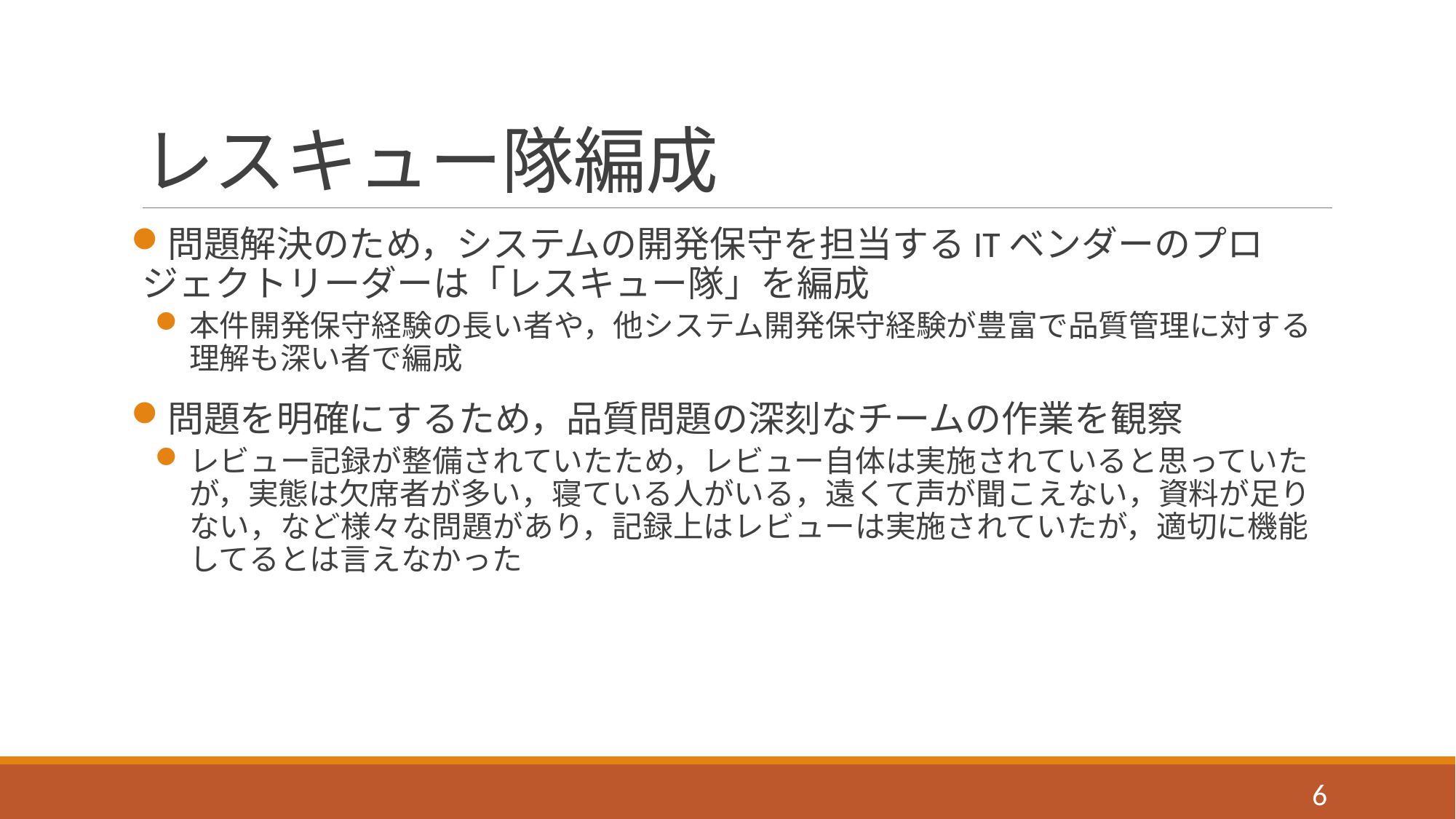

# レスキュー隊編成
問題解決のため，システムの開発保守を担当するITベンダーのプロジェクトリーダーは「レスキュー隊」を編成
本件開発保守経験の長い者や，他システム開発保守経験が豊富で品質管理に対する理解も深い者で編成
問題を明確にするため，品質問題の深刻なチームの作業を観察
レビュー記録が整備されていたため，レビュー自体は実施されていると思っていたが，実態は欠席者が多い，寝ている人がいる，遠くて声が聞こえない，資料が足りない，など様々な問題があり，記録上はレビューは実施されていたが，適切に機能してるとは言えなかった
6